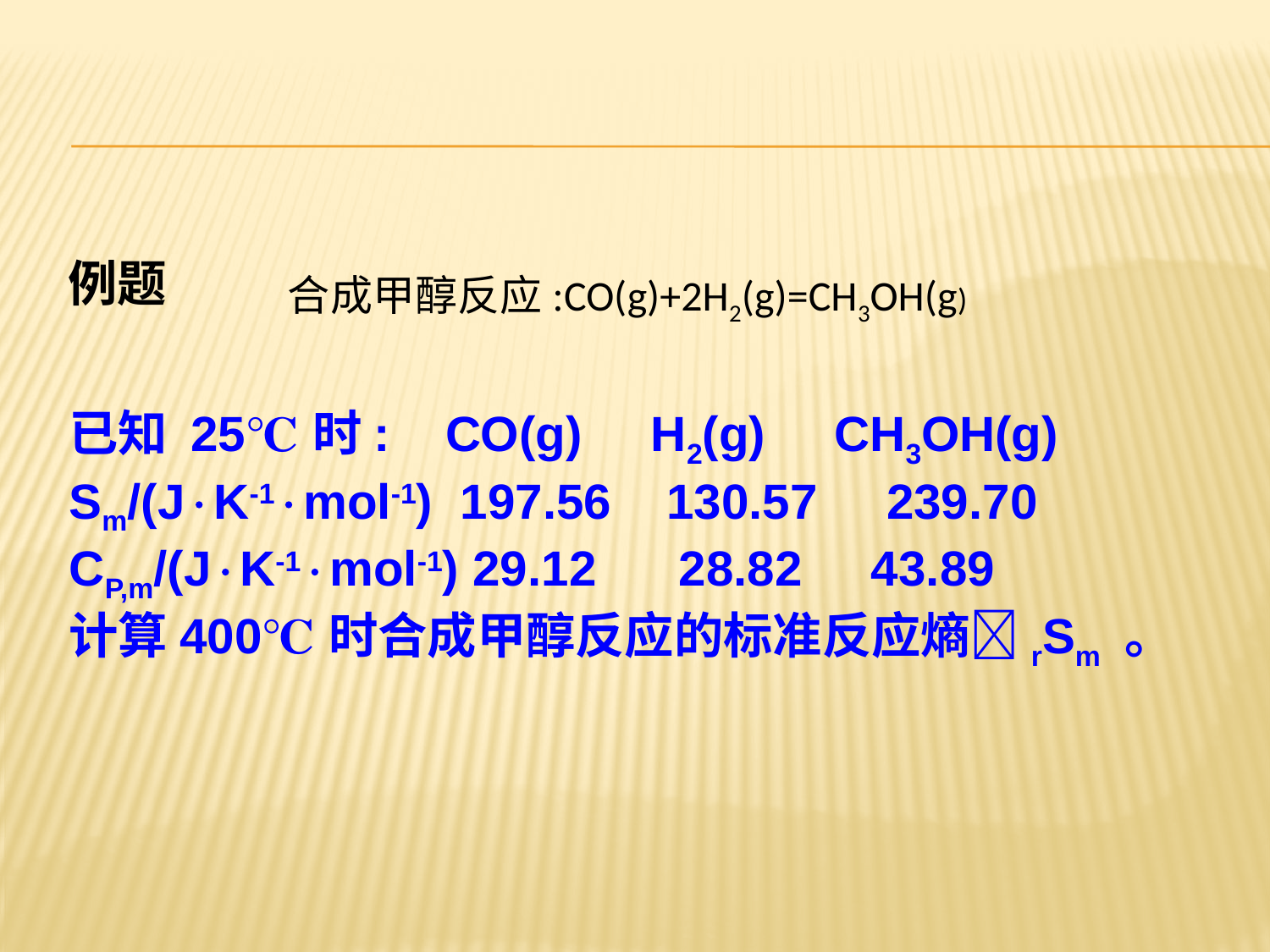

例题
合成甲醇反应:CO(g)+2H2(g)=CH3OH(g)
已知 25℃时:    CO(g)     H2(g)     CH3OH(g)
Sm/(J⋅K-1⋅mol-1)  197.56    130.57     239.70
CP,m/(J⋅K-1⋅mol-1) 29.12      28.82     43.89
计算400℃时合成甲醇反应的标准反应熵ΔrSm 。